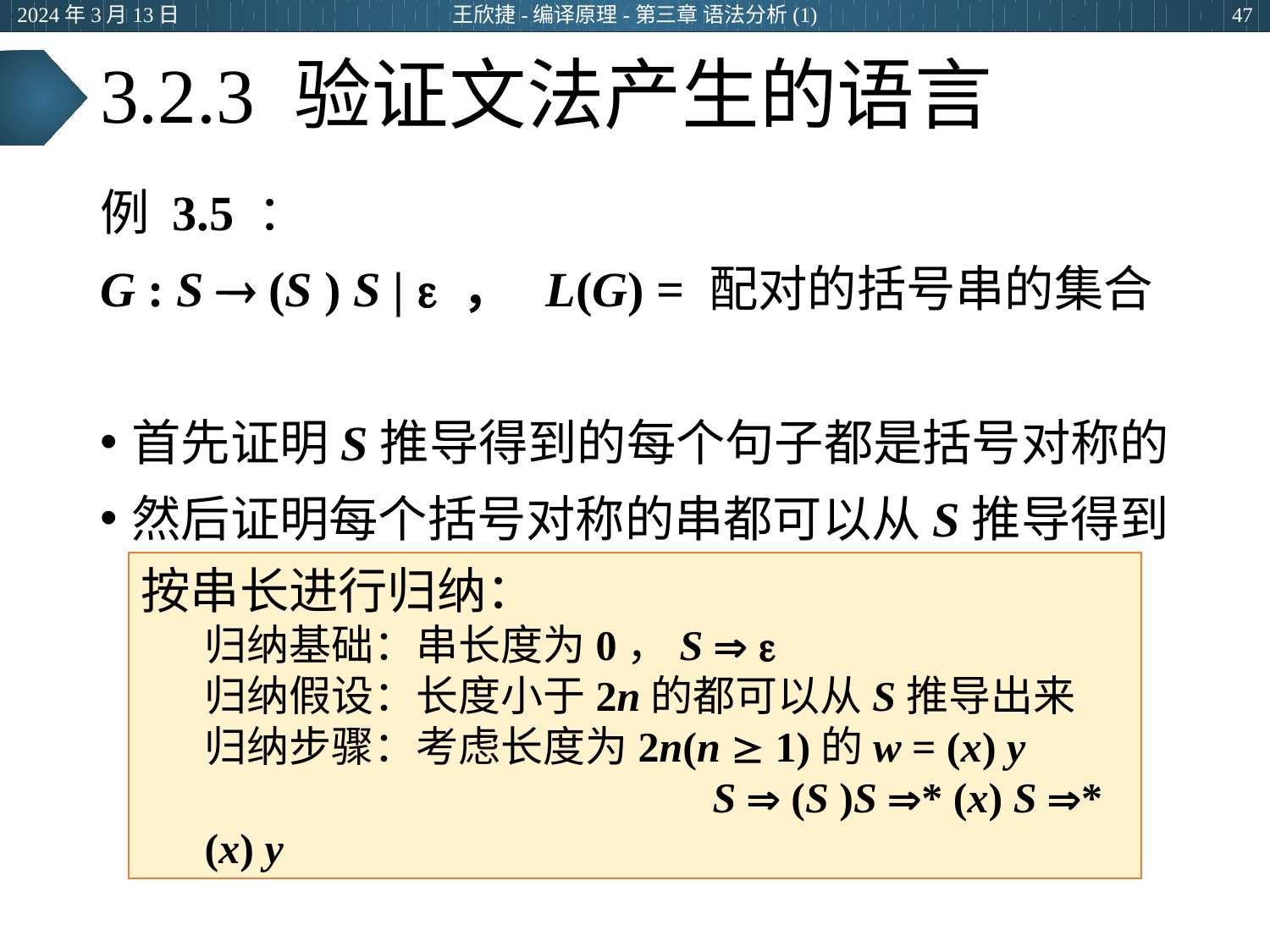

2024年3月13日
王欣捷-编译原理-第三章 语法分析(1)
47
# 3.2.3 验证文法产生的语言
例 3.5 ：
G : S → (S ) S | ε ，  L(G) = 配对的括号串的集合

首先证明S推导得到的每个句子都是括号对称的
然后证明每个括号对称的串都可以从S推导得到

按串长进行归纳：
归纳基础：串长度为0，S ⇒ ε
归纳假设：长度小于2n的都可以从S推导出来
归纳步骤：考虑长度为2n(n ≥ 1)的w = (x) y
				S ⇒ (S )S ⇒* (x) S ⇒* (x) y